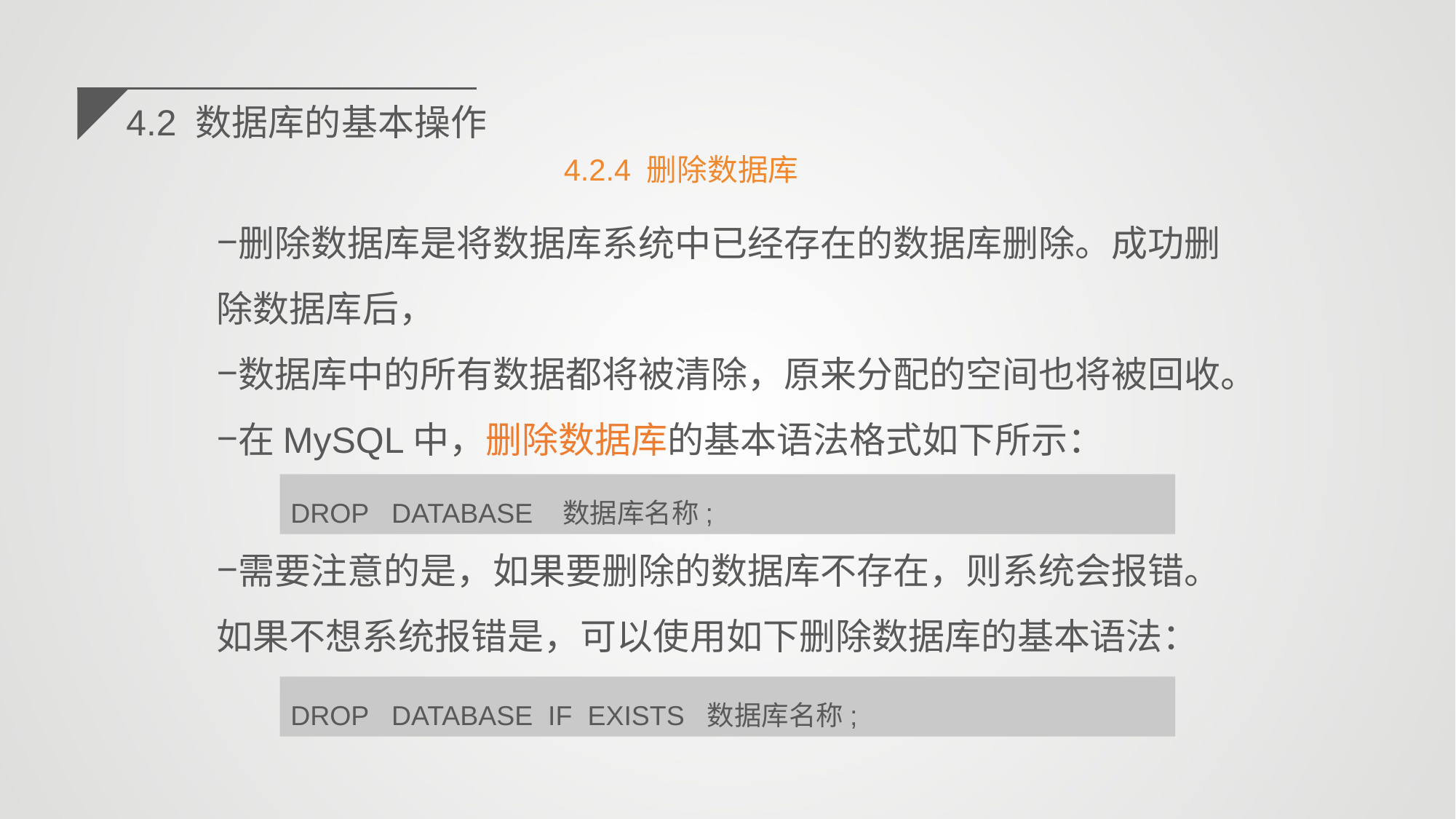

4.2 数据库的基本操作

4.2.4 删除数据库
删除数据库是将数据库系统中已经存在的数据库删除。成功删除数据库后，
数据库中的所有数据都将被清除，原来分配的空间也将被回收。
在MySQL中，删除数据库的基本语法格式如下所示：

需要注意的是，如果要删除的数据库不存在，则系统会报错。如果不想系统报错是，可以使用如下删除数据库的基本语法：

DROP   DATABASE   数据库名称;
DROP   DATABASE  IF  EXISTS  数据库名称;